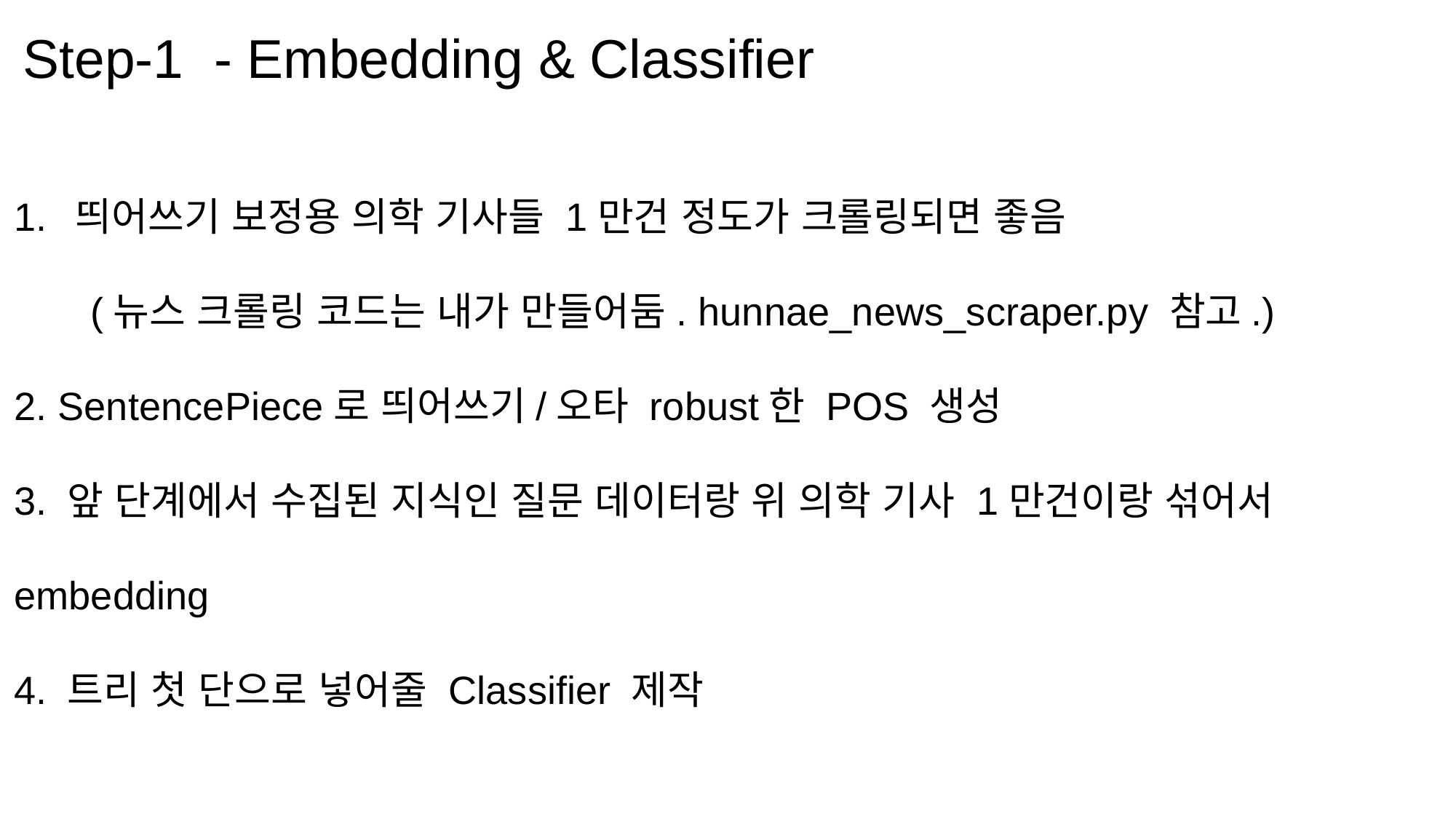

Step-1  - Embedding & Classifier
띄어쓰기 보정용 의학 기사들 1만건 정도가 크롤링되면 좋음
       (뉴스 크롤링 코드는 내가 만들어둠. hunnae_news_scraper.py 참고.)
2. SentencePiece로 띄어쓰기/오타 robust한 POS 생성
3. 앞 단계에서 수집된 지식인 질문 데이터랑 위 의학 기사 1만건이랑 섞어서 embedding
4. 트리 첫 단으로 넣어줄 Classifier 제작